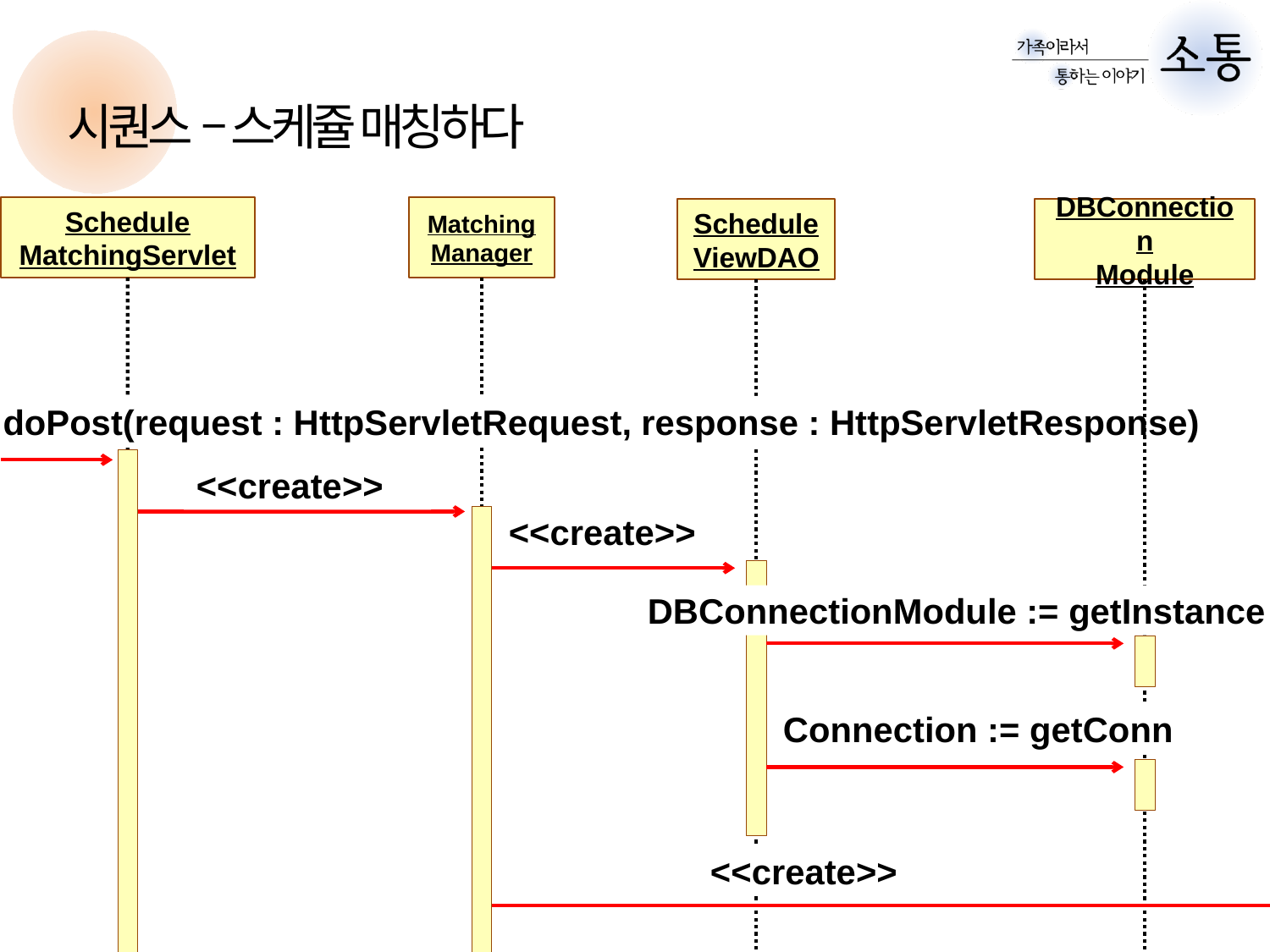

시퀀스 – 스케쥴 매칭하다
Schedule
MatchingServlet
Matching
Manager
ScheduleViewDAO
DBConnection
Module
doPost(request : HttpServletRequest, response : HttpServletResponse)

<<create>>
<<create>>

DBConnectionModule := getInstance

Connection := getConn

<<create>>